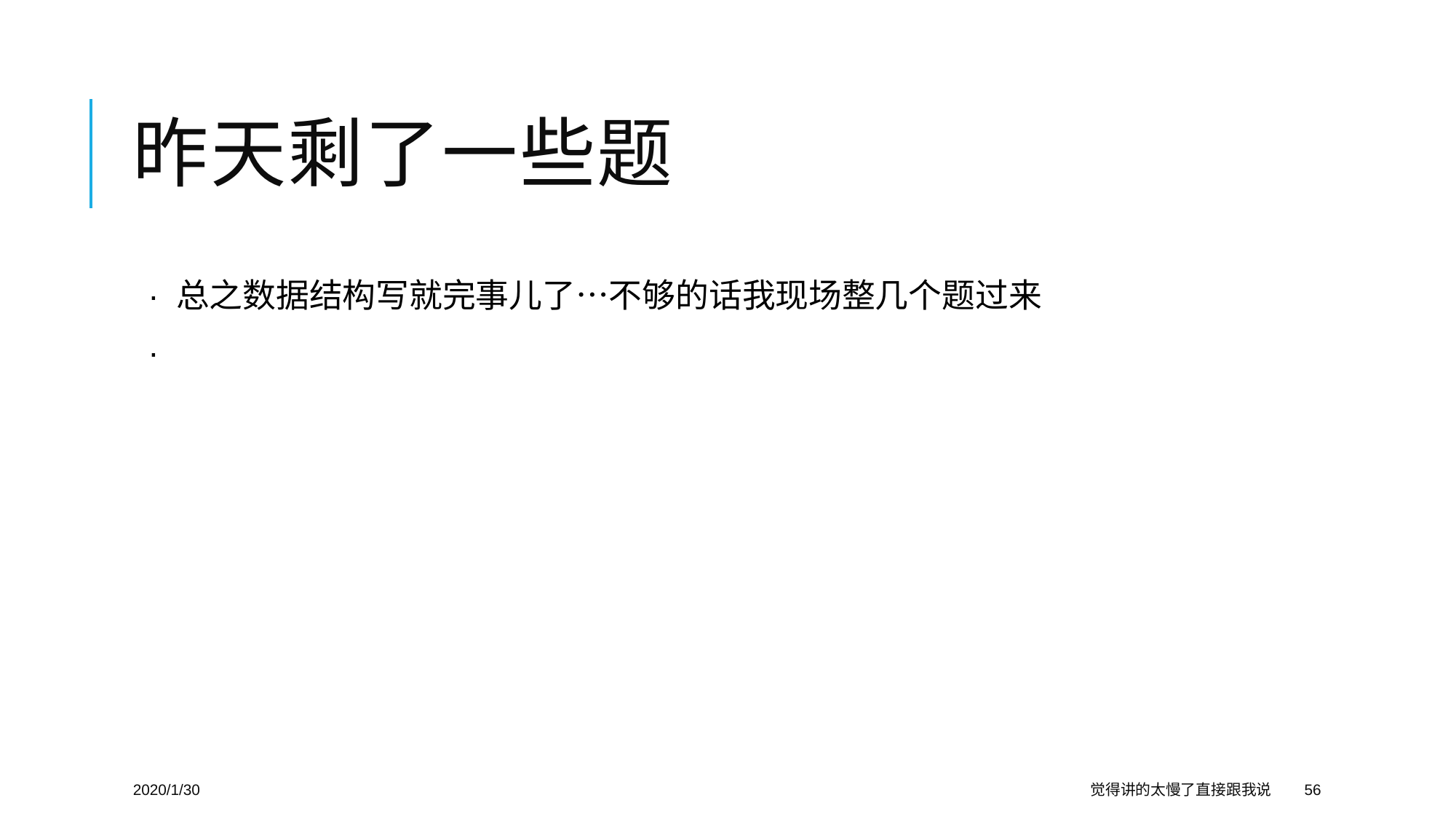

# 昨天剩了一些题
 · 总之数据结构写就完事儿了…不够的话我现场整几个题过来
 ·
2020/1/30
觉得讲的太慢了直接跟我说
56